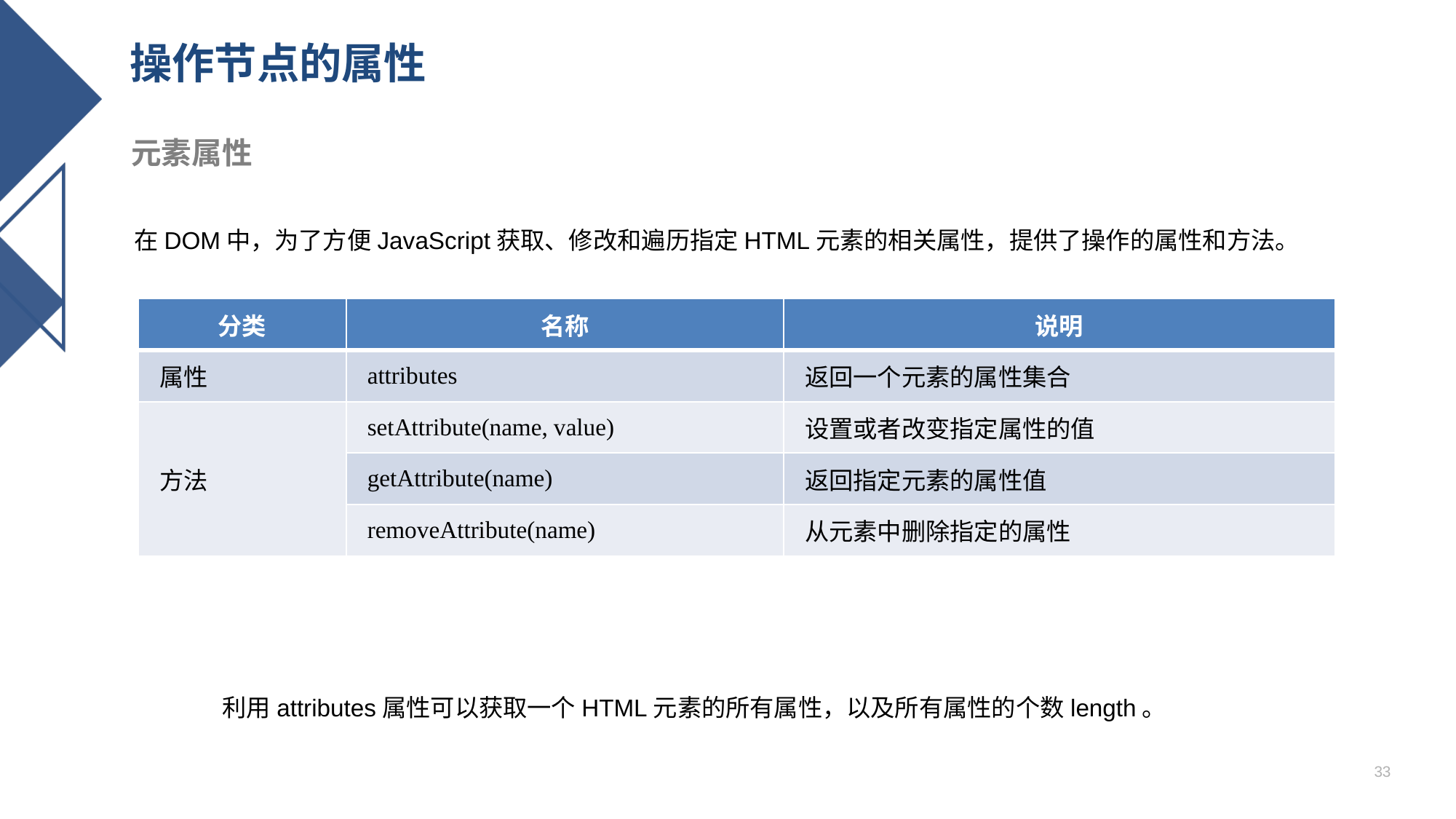

# 操作节点的属性
元素属性
在DOM中，为了方便JavaScript获取、修改和遍历指定HTML元素的相关属性，提供了操作的属性和方法。
| 分类 | 名称 | 说明 |
| --- | --- | --- |
| 属性 | attributes | 返回一个元素的属性集合 |
| 方法 | setAttribute(name, value) | 设置或者改变指定属性的值 |
|  | getAttribute(name) | 返回指定元素的属性值 |
|  | removeAttribute(name) | 从元素中删除指定的属性 |
利用attributes属性可以获取一个HTML元素的所有属性，以及所有属性的个数length。
33